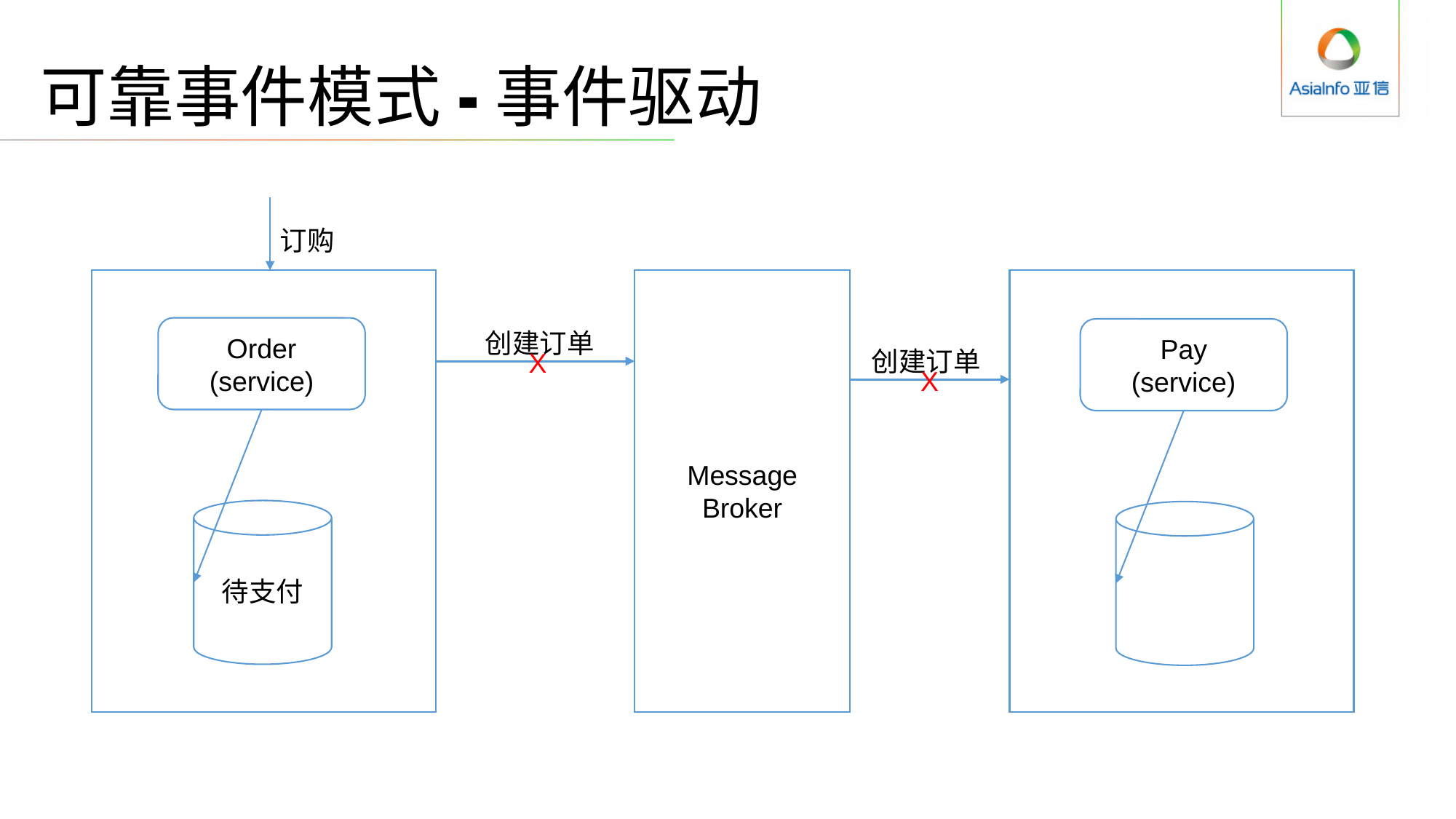

# 可靠事件模式-事件驱动
订购

Message Broker

Order
(service)
Pay
(service)
创建订单
创建订单
X
X
待支付